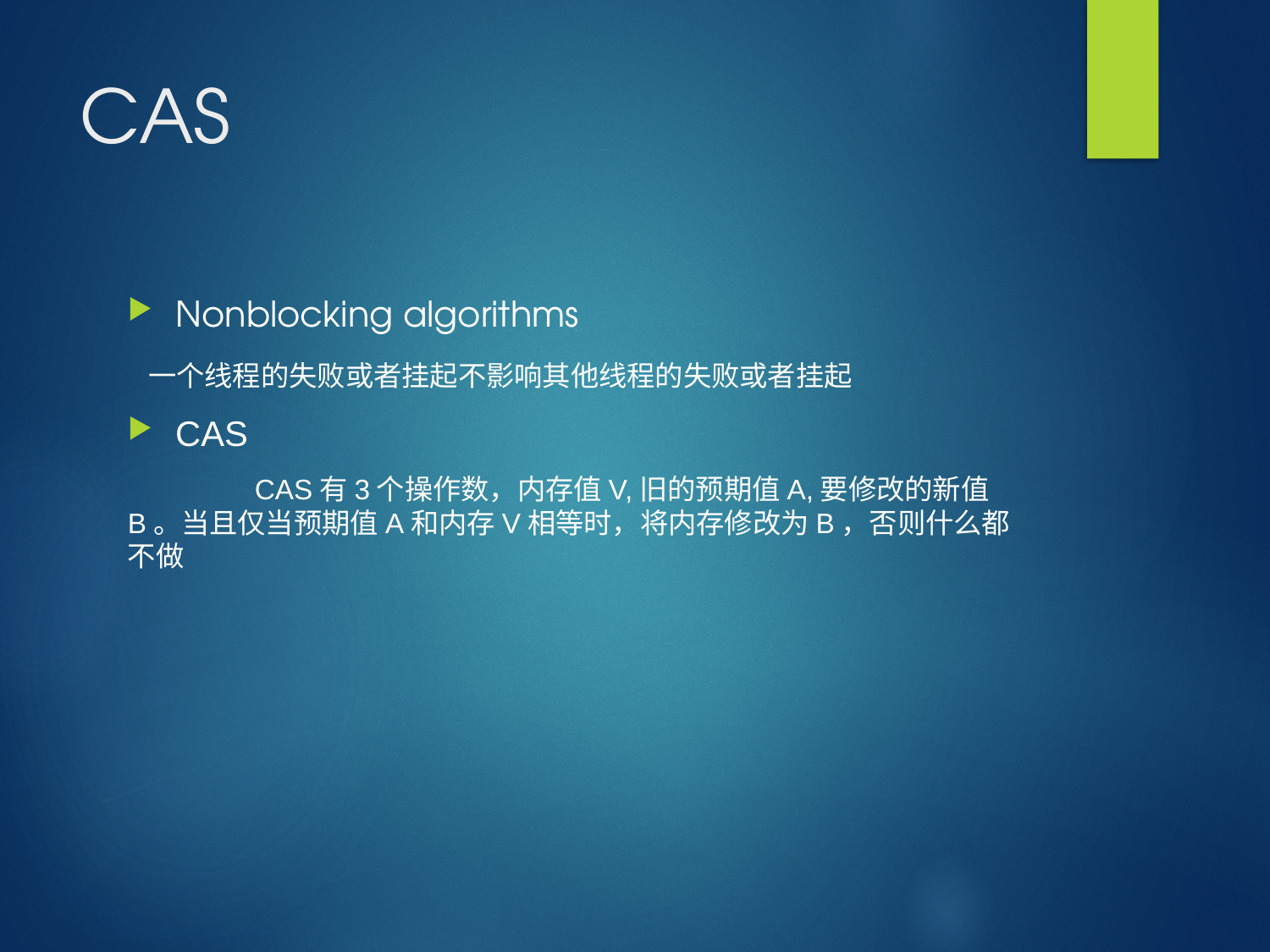

# CAS
Nonblocking algorithms
  一个线程的失败或者挂起不影响其他线程的失败或者挂起
CAS
	CAS有3个操作数，内存值V,旧的预期值A,要修改的新值B。当且仅当预期值A和内存V相等时，将内存修改为B，否则什么都不做